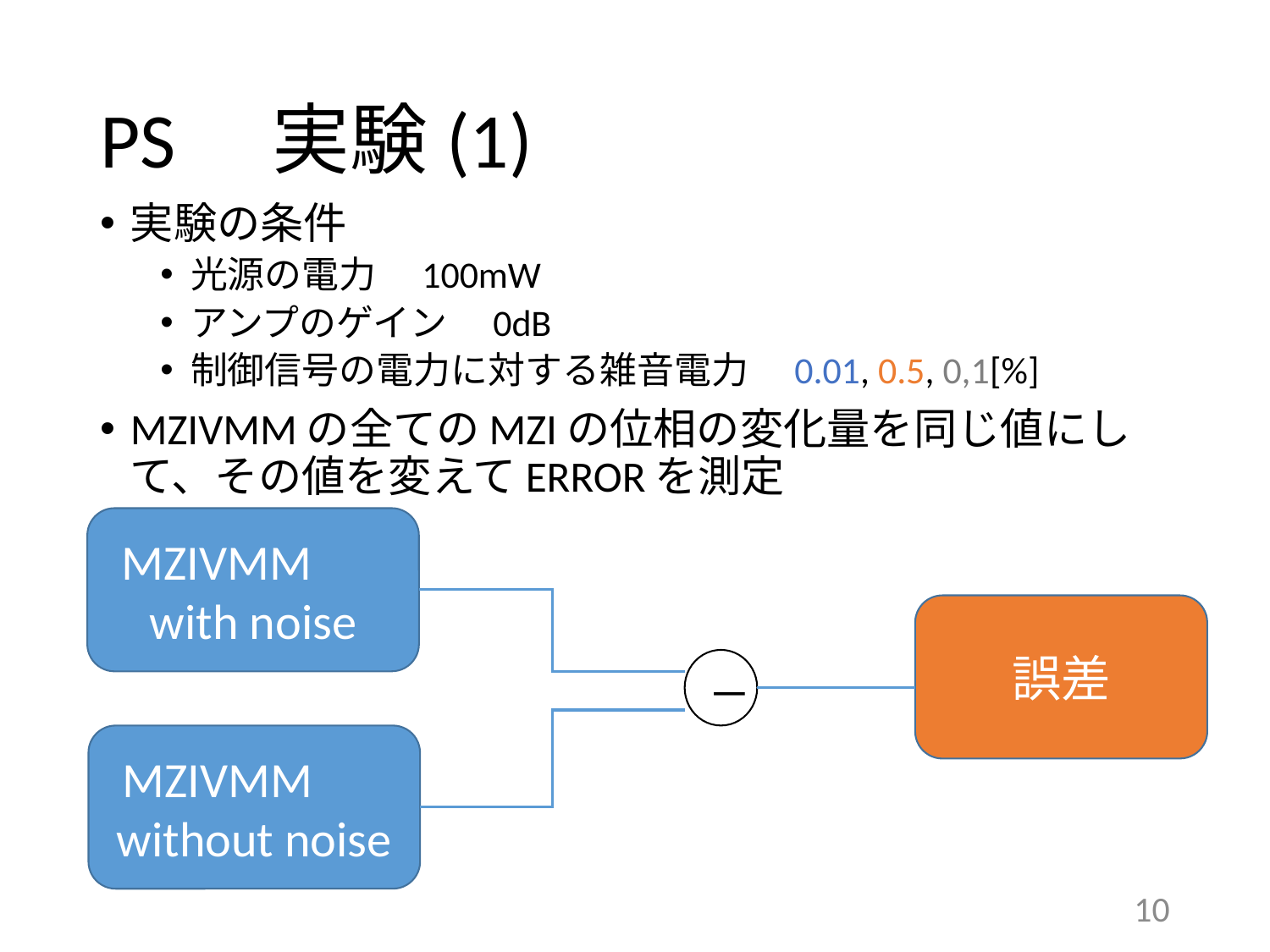

# PS　実験(1)
実験の条件
光源の電力　100mW
アンプのゲイン　0dB
制御信号の電力に対する雑音電力　0.01, 0.5, 0,1[%]
MZIVMMの全てのMZIの位相の変化量を同じ値にして、その値を変えてERRORを測定

MZIVMM　with noise
誤差
―
MZIVMM　without noise
10